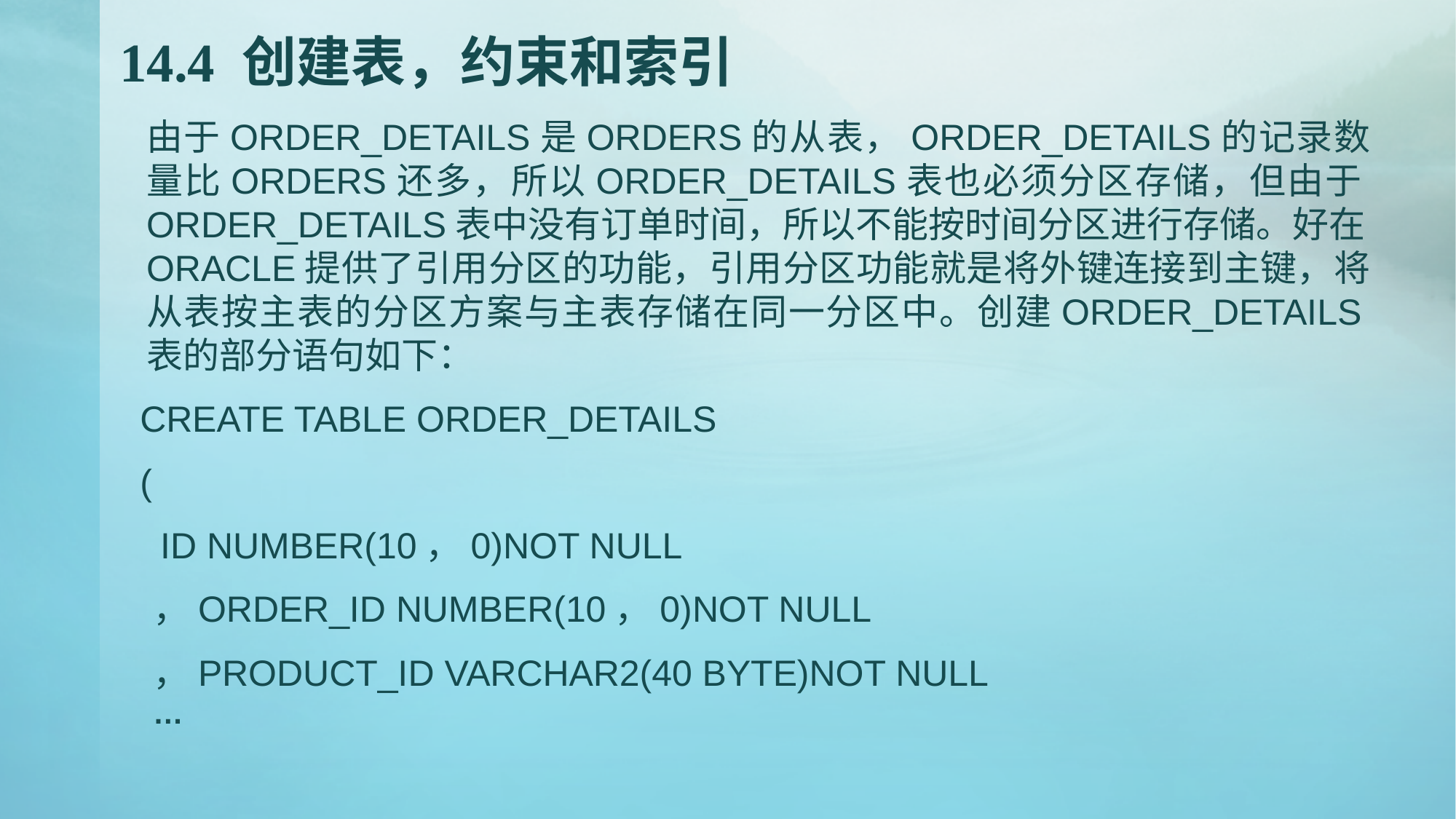

# 14.4 创建表，约束和索引
由于ORDER_DETAILS是ORDERS的从表，ORDER_DETAILS的记录数量比ORDERS还多，所以ORDER_DETAILS表也必须分区存储，但由于ORDER_DETAILS表中没有订单时间，所以不能按时间分区进行存储。好在ORACLE提供了引用分区的功能，引用分区功能就是将外键连接到主键，将从表按主表的分区方案与主表存储在同一分区中。创建ORDER_DETAILS表的部分语句如下：
  CREATE TABLE ORDER_DETAILS
  (
    ID NUMBER(10，0)NOT NULL
   ，ORDER_ID NUMBER(10，0)NOT NULL
   ，PRODUCT_ID VARCHAR2(40 BYTE)NOT NULL
    …